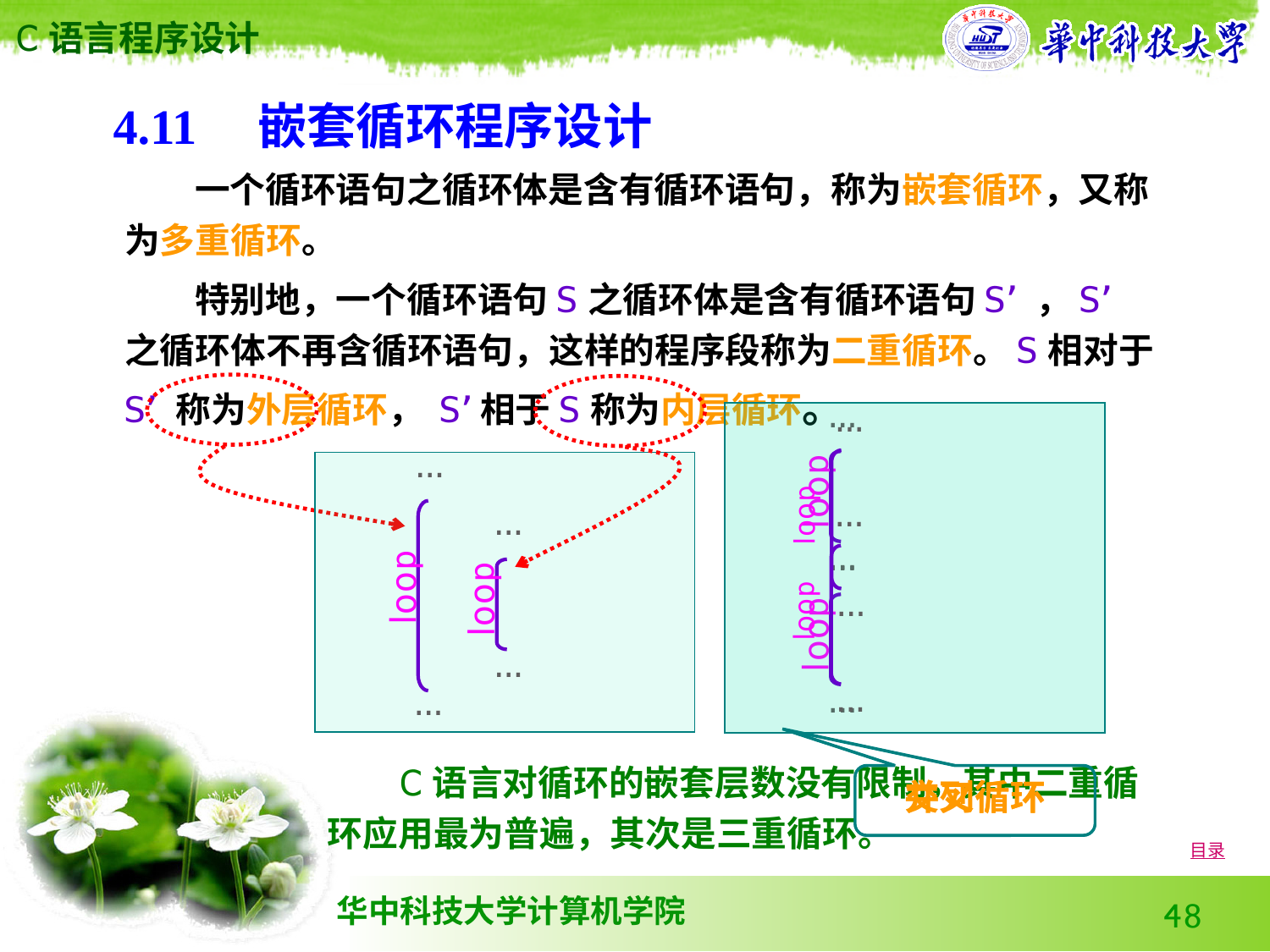

4.11　嵌套循环程序设计
一个循环语句之循环体是含有循环语句，称为嵌套循环，又称为多重循环。
特别地，一个循环语句S之循环体是含有循环语句 S’ ，S’ 之循环体不再含循环语句，这样的程序段称为二重循环。S相对于 S’ 称为外层循环， S’相于S称为内层循环。

…

loop
…

…

loop
…
…

loop
…

…

loop
…
…

loop
…

…

loop
…
       C语言对循环的嵌套层数没有限制，其中二重循环应用最为普遍，其次是三重循环。
交叉循环
并列循环
目录
48